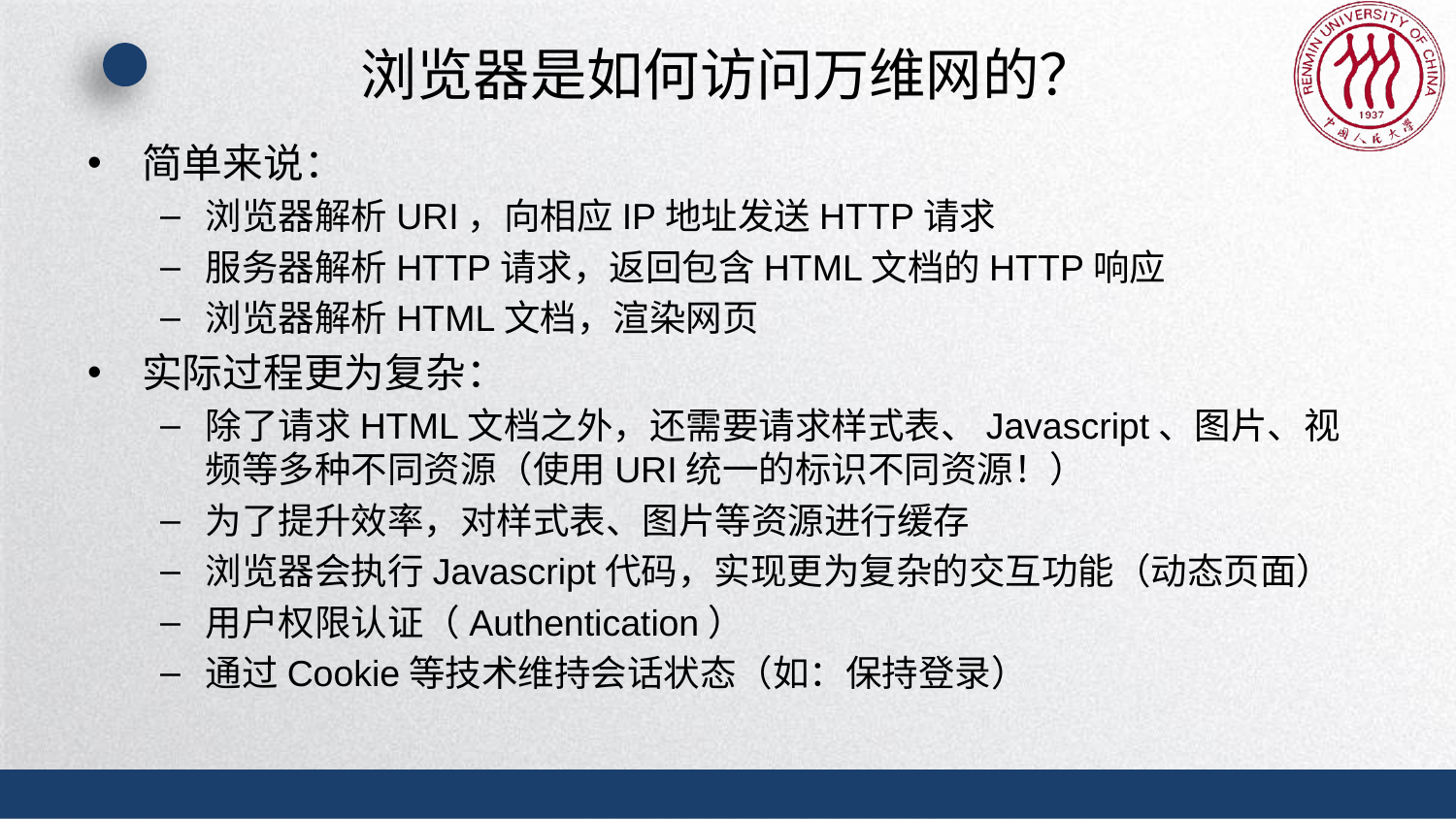

# 浏览器是如何访问万维网的？
简单来说：
浏览器解析URI，向相应IP地址发送HTTP请求
服务器解析HTTP请求，返回包含HTML文档的HTTP响应
浏览器解析HTML文档，渲染网页
实际过程更为复杂：
除了请求HTML文档之外，还需要请求样式表、Javascript、图片、视频等多种不同资源（使用URI统一的标识不同资源！）
为了提升效率，对样式表、图片等资源进行缓存
浏览器会执行Javascript代码，实现更为复杂的交互功能（动态页面）
用户权限认证（Authentication）
通过Cookie等技术维持会话状态（如：保持登录）